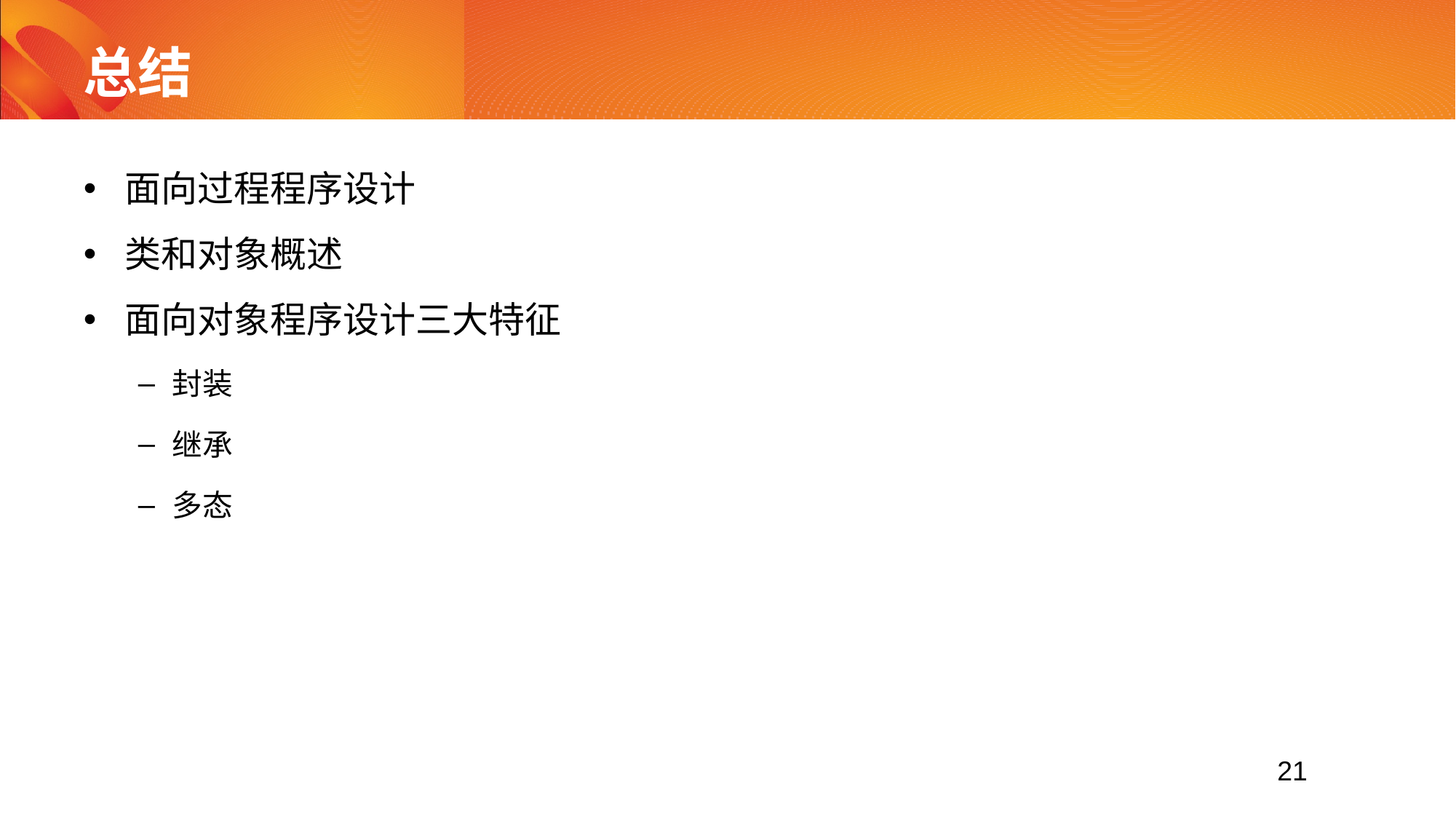

# 总结
面向过程程序设计
类和对象概述
面向对象程序设计三大特征
封装
继承
多态